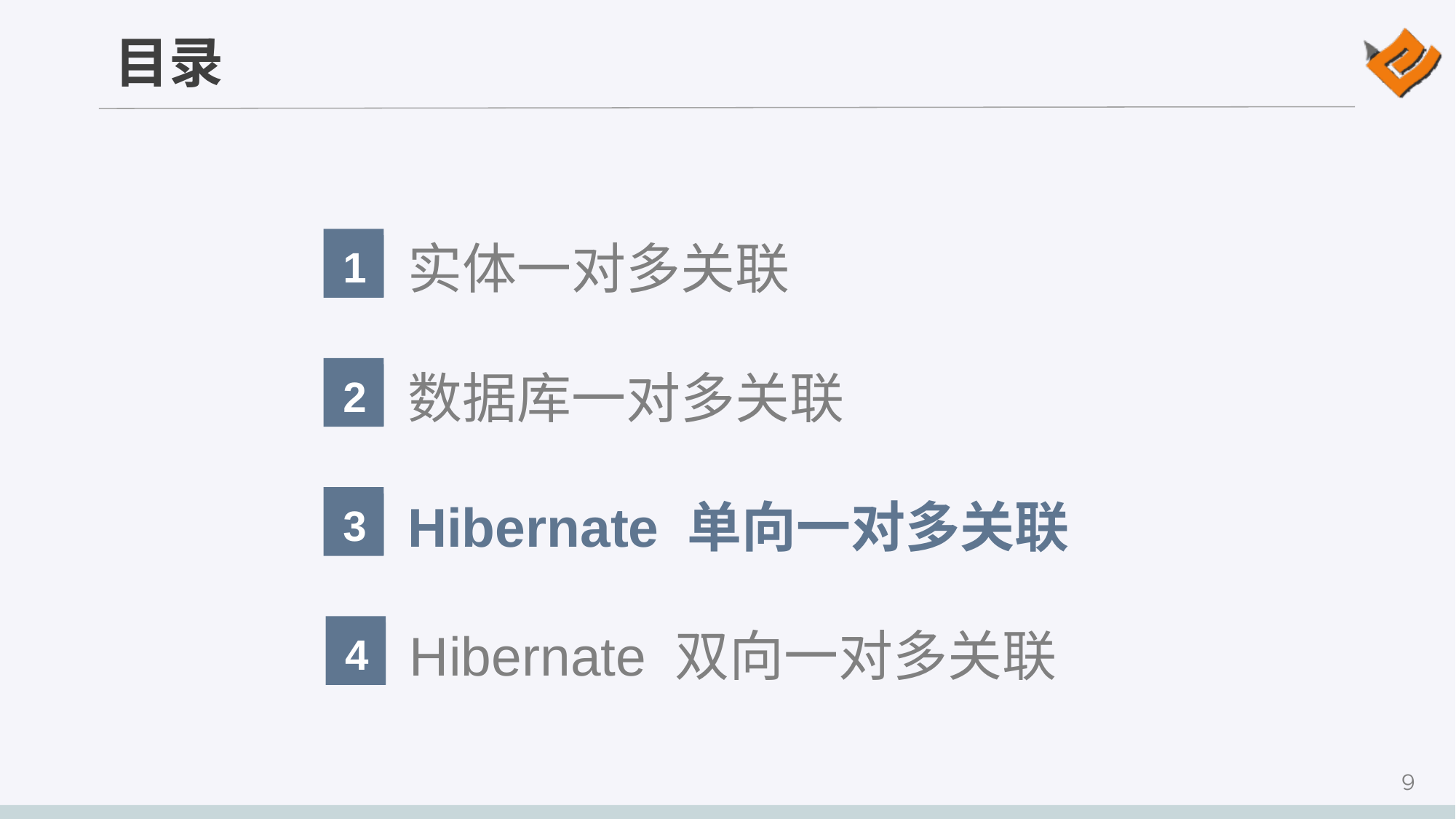

1
实体一对多关联

2
数据库一对多关联

3
Hibernate 单向一对多关联

4
Hibernate 双向一对多关联